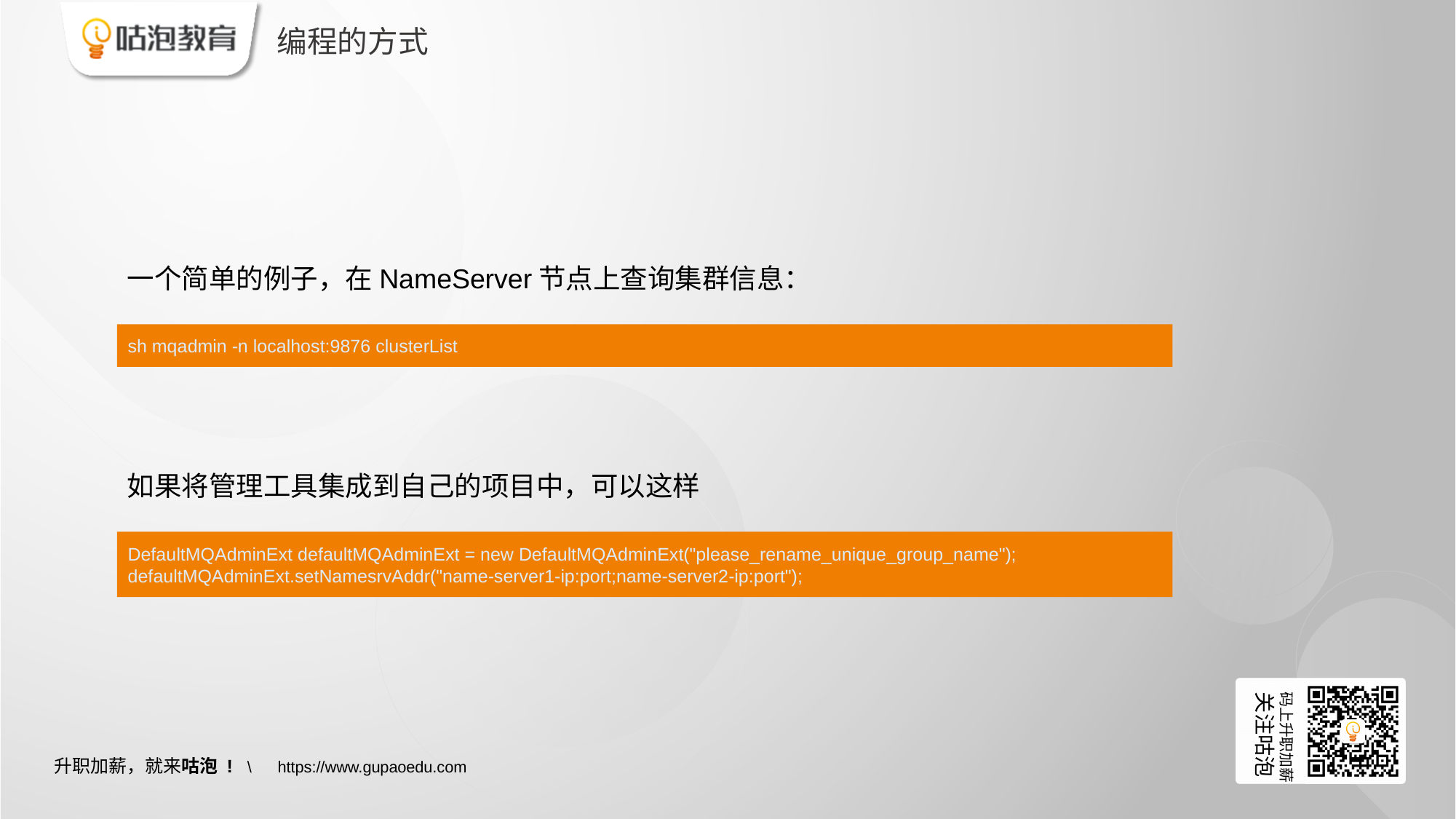

# 编程的方式
一个简单的例子，在NameServer节点上查询集群信息：
sh mqadmin -n localhost:9876 clusterList
如果将管理工具集成到自己的项目中，可以这样
DefaultMQAdminExt defaultMQAdminExt = new DefaultMQAdminExt("please_rename_unique_group_name");
defaultMQAdminExt.setNamesrvAddr("name-server1-ip:port;name-server2-ip:port");